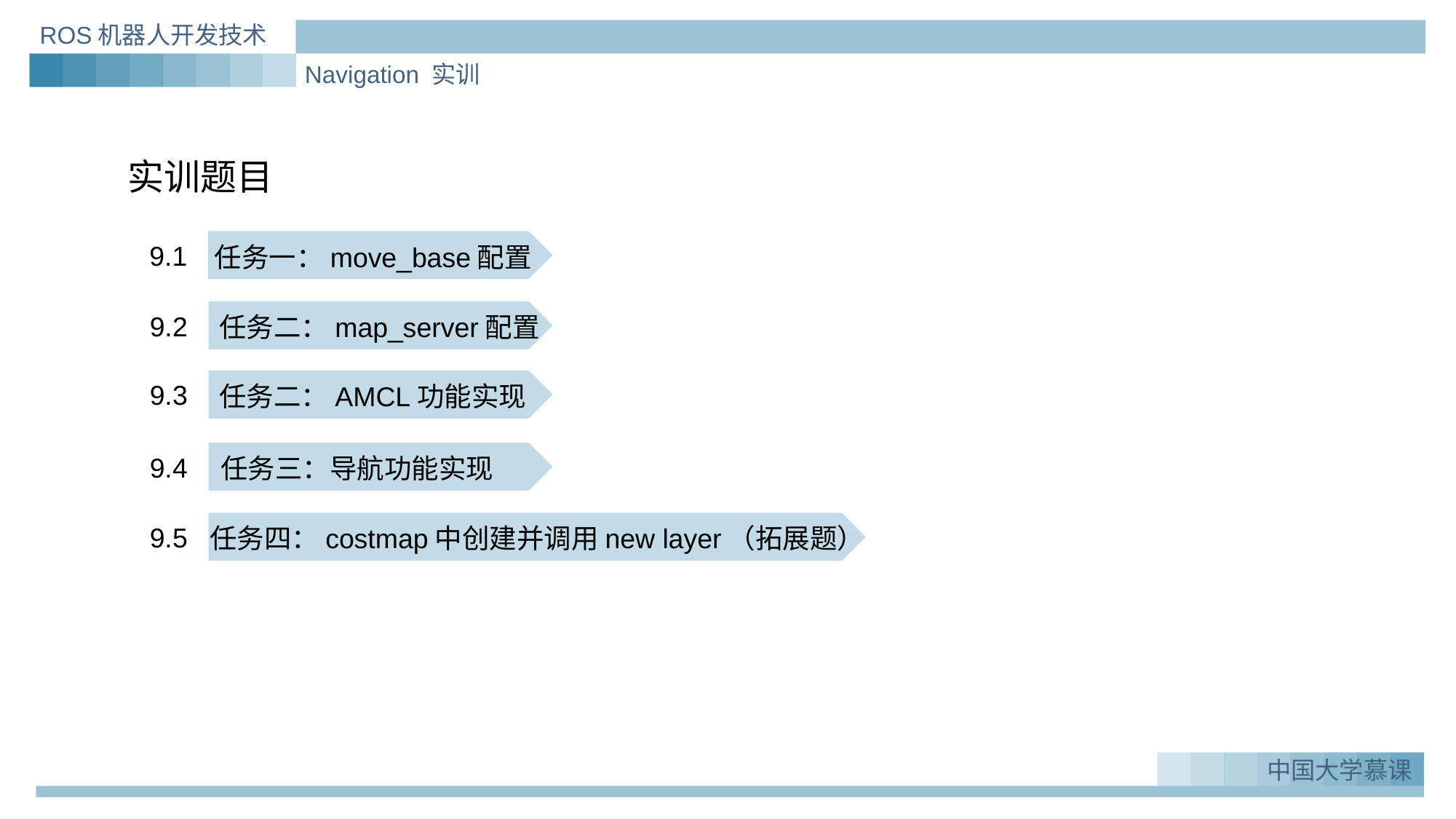

ROS机器人开发技术
Navigation 实训
实训题目

9.1
任务一：move_base配置

9.2
任务二：map_server配置

9.3
任务二：AMCL功能实现

9.4
任务三：导航功能实现

9.5
任务四：costmap中创建并调用new layer（拓展题）
中国大学慕课